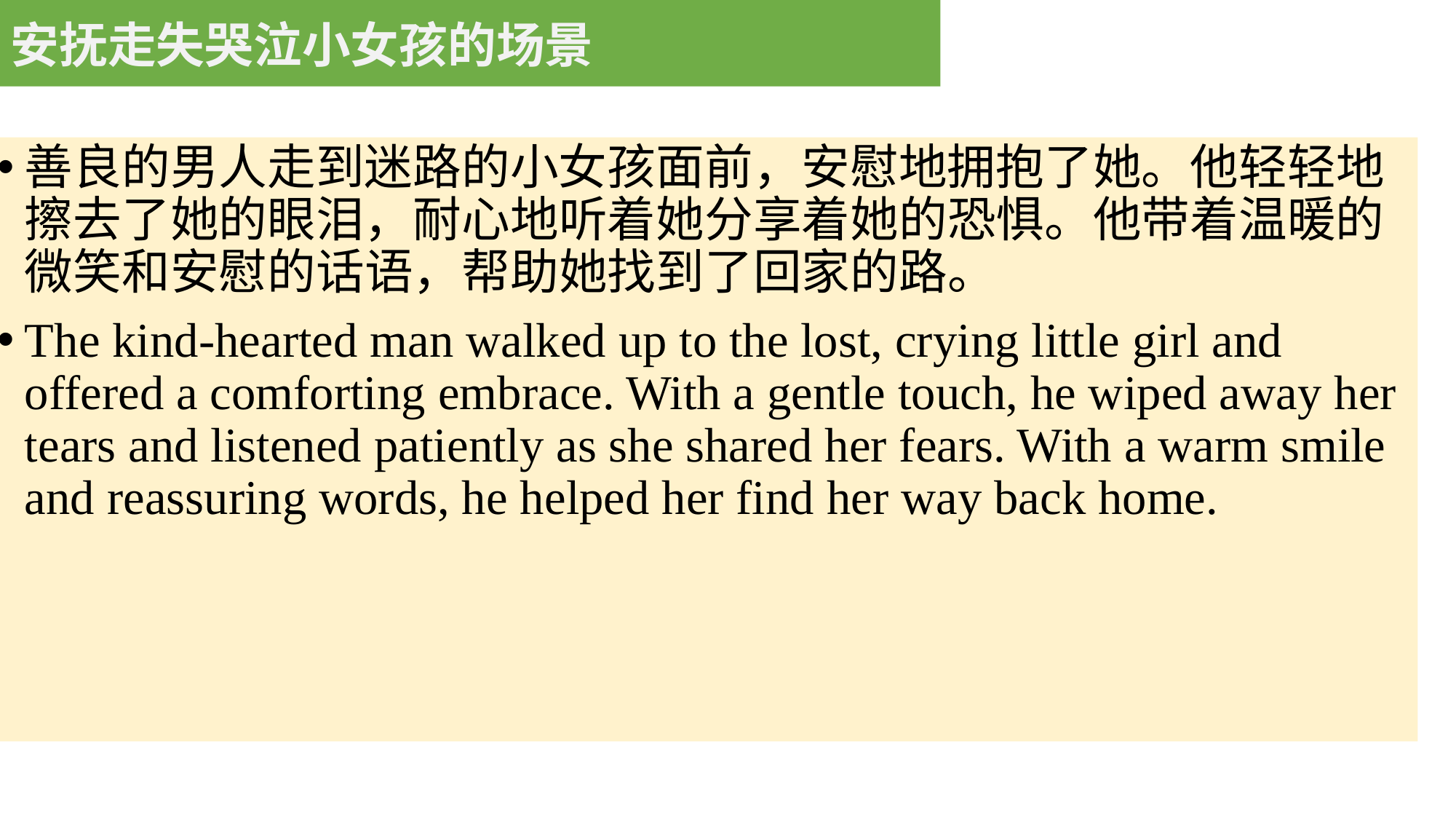

安抚走失哭泣小女孩的场景
现在分词作状语的动作描写
善良的男人走到迷路的小女孩面前，安慰地拥抱了她。他轻轻地擦去了她的眼泪，耐心地听着她分享着她的恐惧。他带着温暖的微笑和安慰的话语，帮助她找到了回家的路。
The kind-hearted man walked up to the lost, crying little girl and offered a comforting embrace. With a gentle touch, he wiped away her tears and listened patiently as she shared her fears. With a warm smile and reassuring words, he helped her find her way back home.